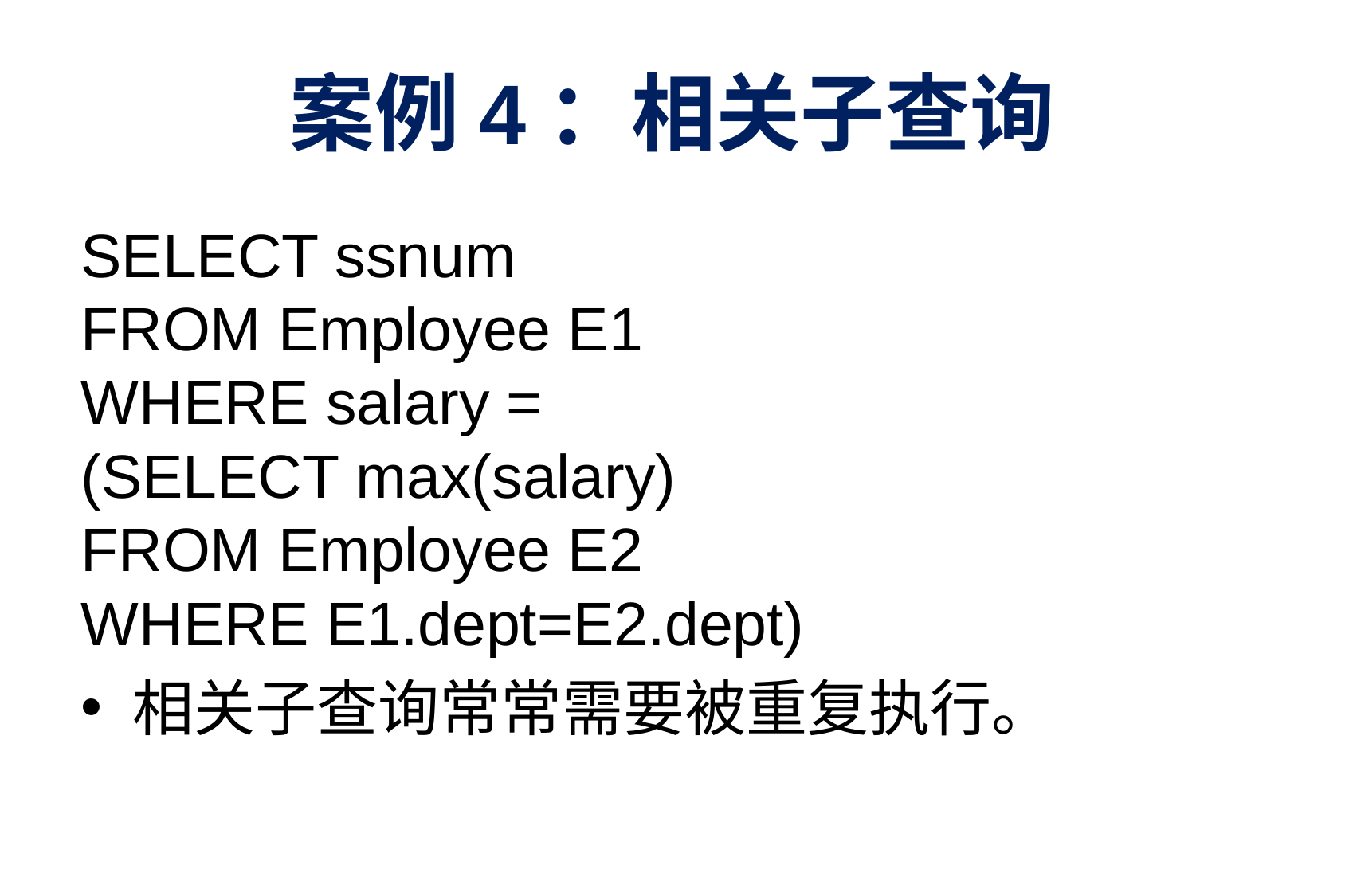

# 案例4：相关子查询
SELECT ssnum
FROM Employee E1
WHERE salary =
(SELECT max(salary)
FROM Employee E2
WHERE E1.dept=E2.dept)
相关子查询常常需要被重复执行。